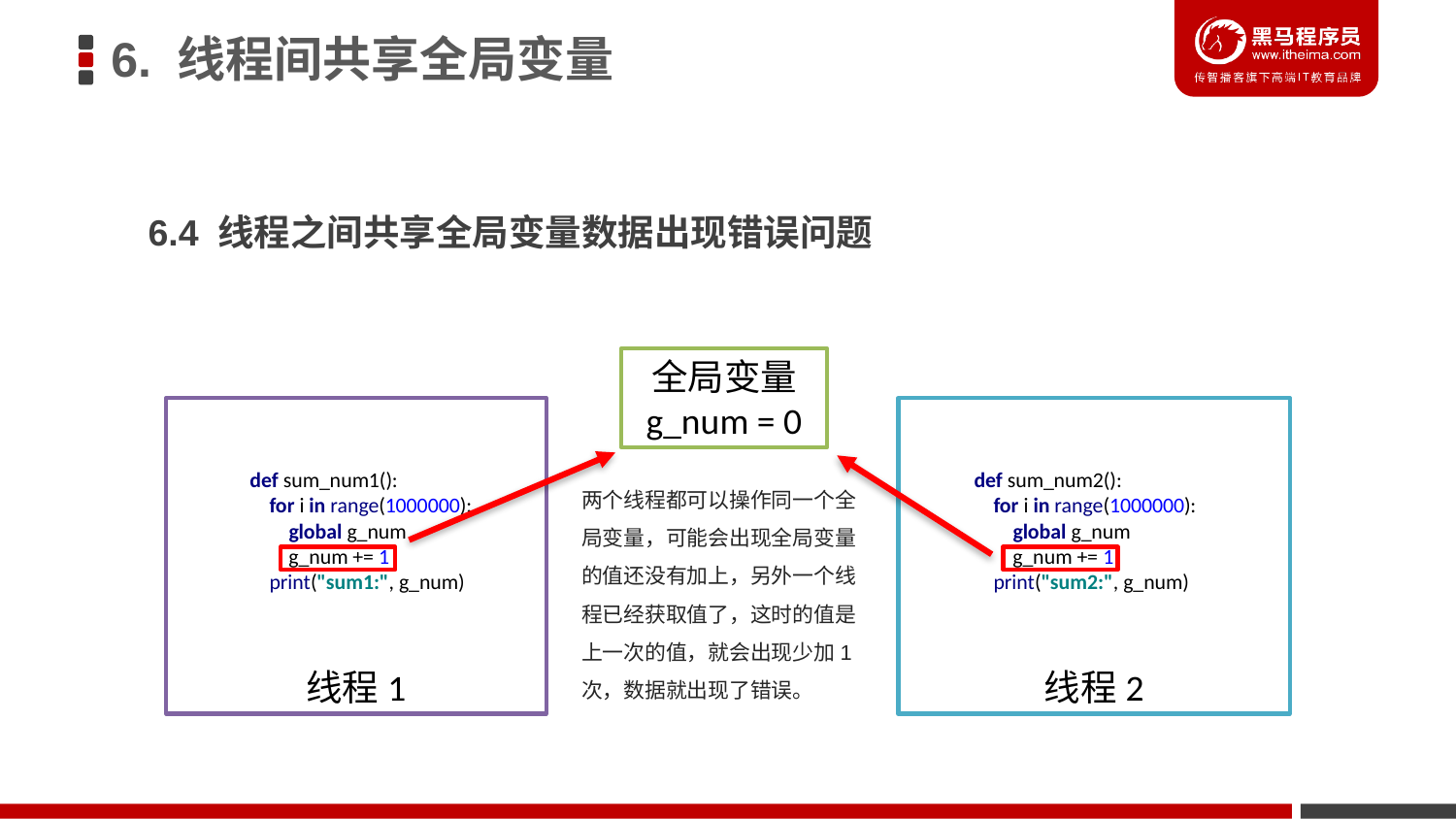

6. 线程间共享全局变量
6.4 线程之间共享全局变量数据出现错误问题
全局变量
g_num = 0

线程1

线程2
def sum_num1():
    for i in range(1000000):
        global g_num
        g_num += 1
    print("sum1:", g_num)
def sum_num2():
    for i in range(1000000):
        global g_num
        g_num += 1
    print("sum2:", g_num)
两个线程都可以操作同一个全局变量，可能会出现全局变量的值还没有加上，另外一个线程已经获取值了，这时的值是上一次的值，就会出现少加1次，数据就出现了错误。